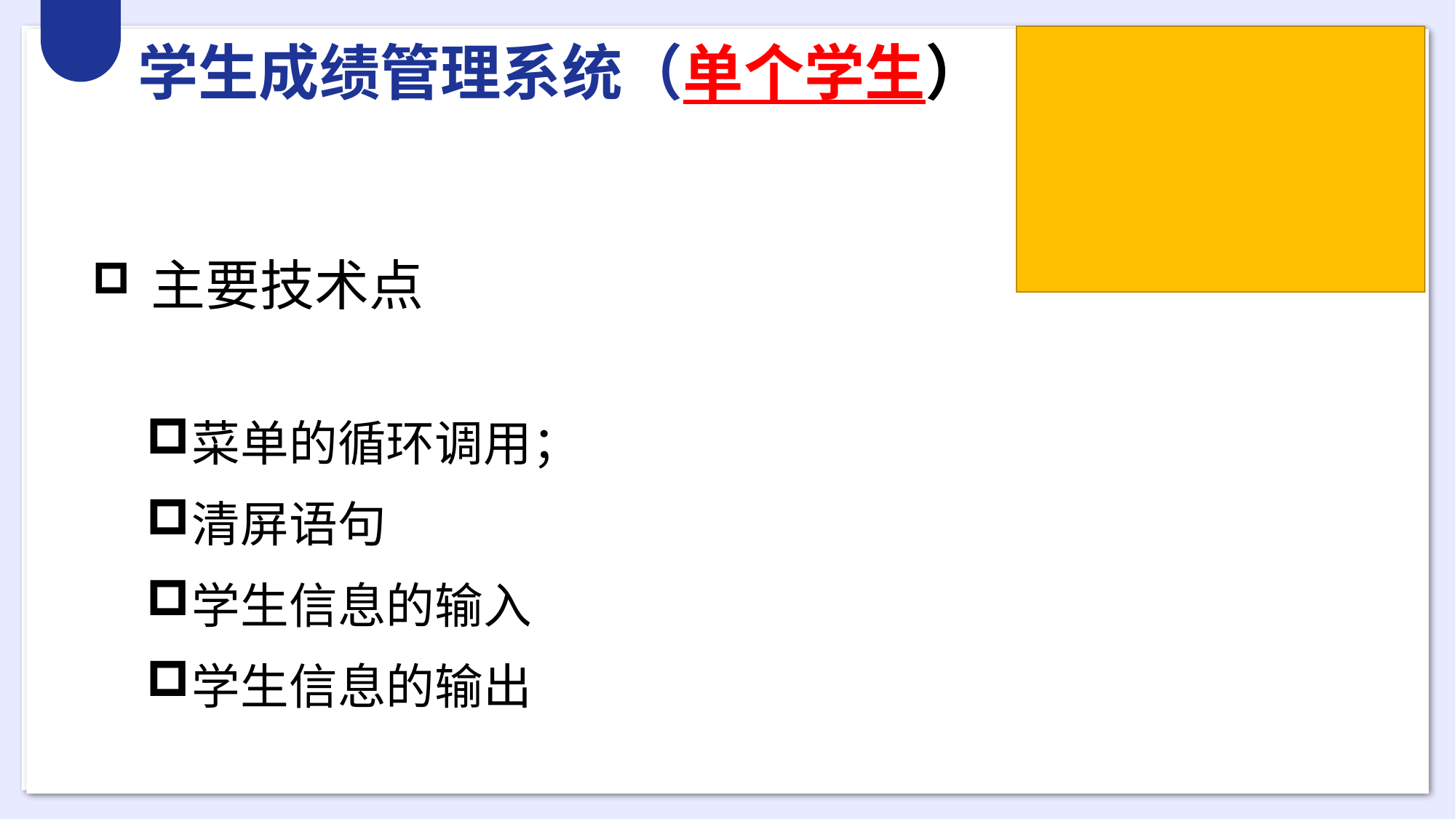

学生成绩管理系统（单个学生）

 主要技术点

菜单的循环调用；
清屏语句
学生信息的输入
学生信息的输出